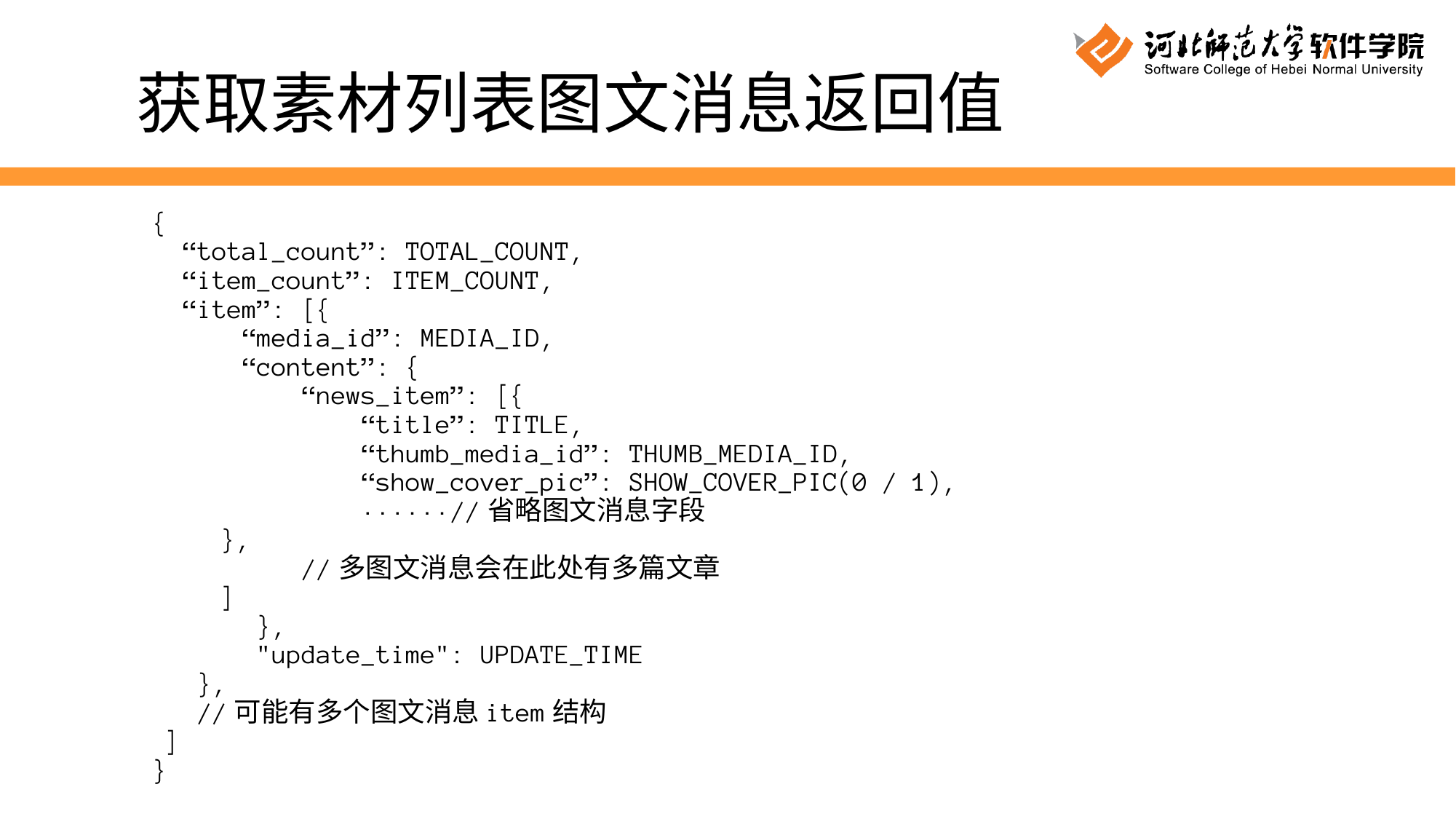

获取素材列表图文消息返回值
{
  “total_count”: TOTAL_COUNT,
  “item_count”: ITEM_COUNT,
  “item”: [{
      “media_id”: MEDIA_ID,
      “content”: {
          “news_item”: [{
              “title”: TITLE,
              “thumb_media_id”: THUMB_MEDIA_ID,
              “show_cover_pic”: SHOW_COVER_PIC(0 / 1),
              ······//省略图文消息字段
          },
          //多图文消息会在此处有多篇文章
          ]
       },
       "update_time": UPDATE_TIME
   },
   //可能有多个图文消息item结构
 ]
}